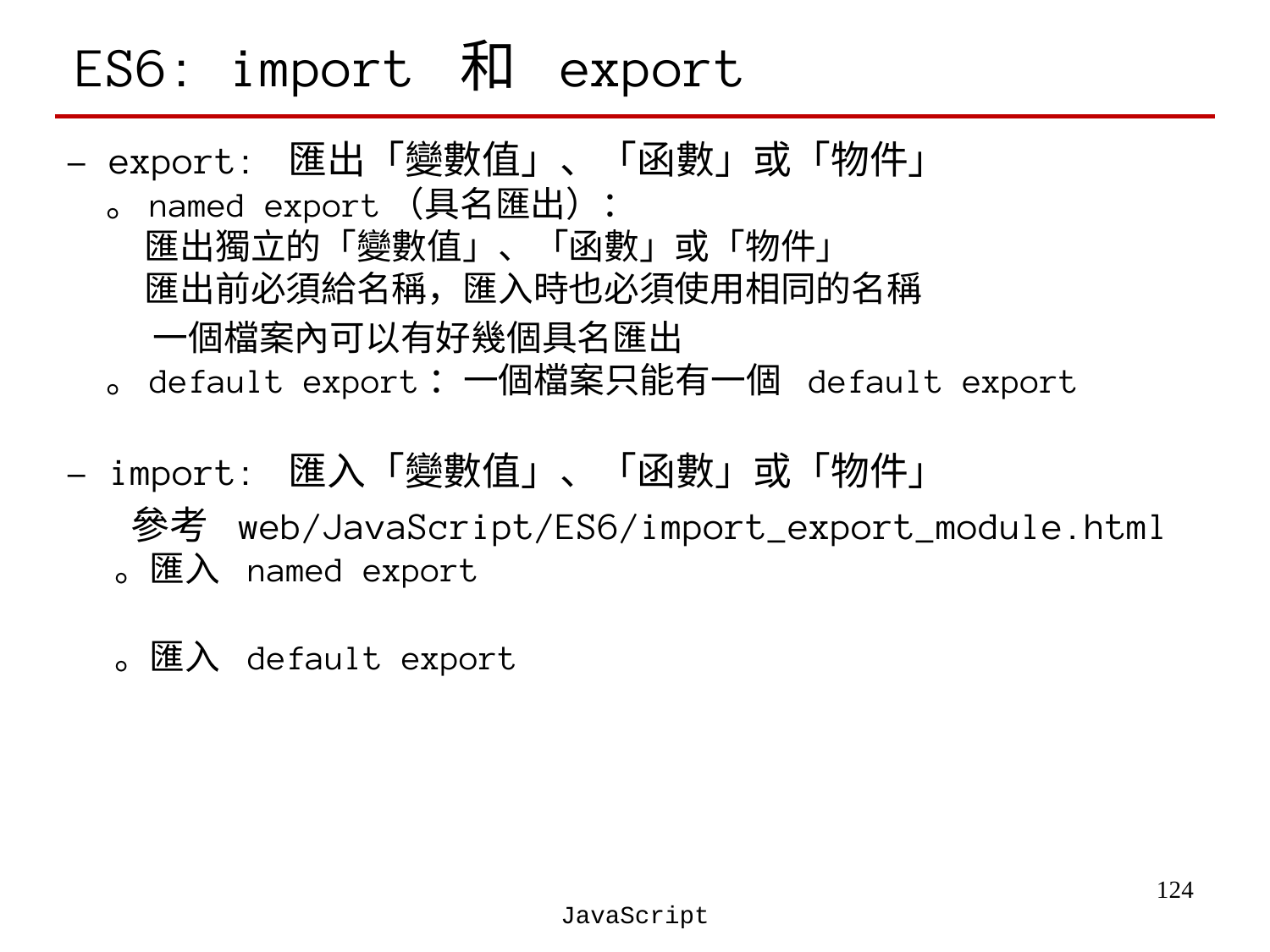

# ES6: import 和 export
- export: 匯出「變數值」、「函數」或「物件」
  。named export（具名匯出）：
    匯出獨立的「變數值」、「函數」或「物件」
    匯出前必須給名稱，匯入時也必須使用相同的名稱
    一個檔案內可以有好幾個具名匯出
  。default export：一個檔案只能有一個 default export
- import: 匯入「變數值」、「函數」或「物件」
參考 web/JavaScript/ES6/import_export_module.html
  。匯入 named export
  。匯入 default export
124
JavaScript